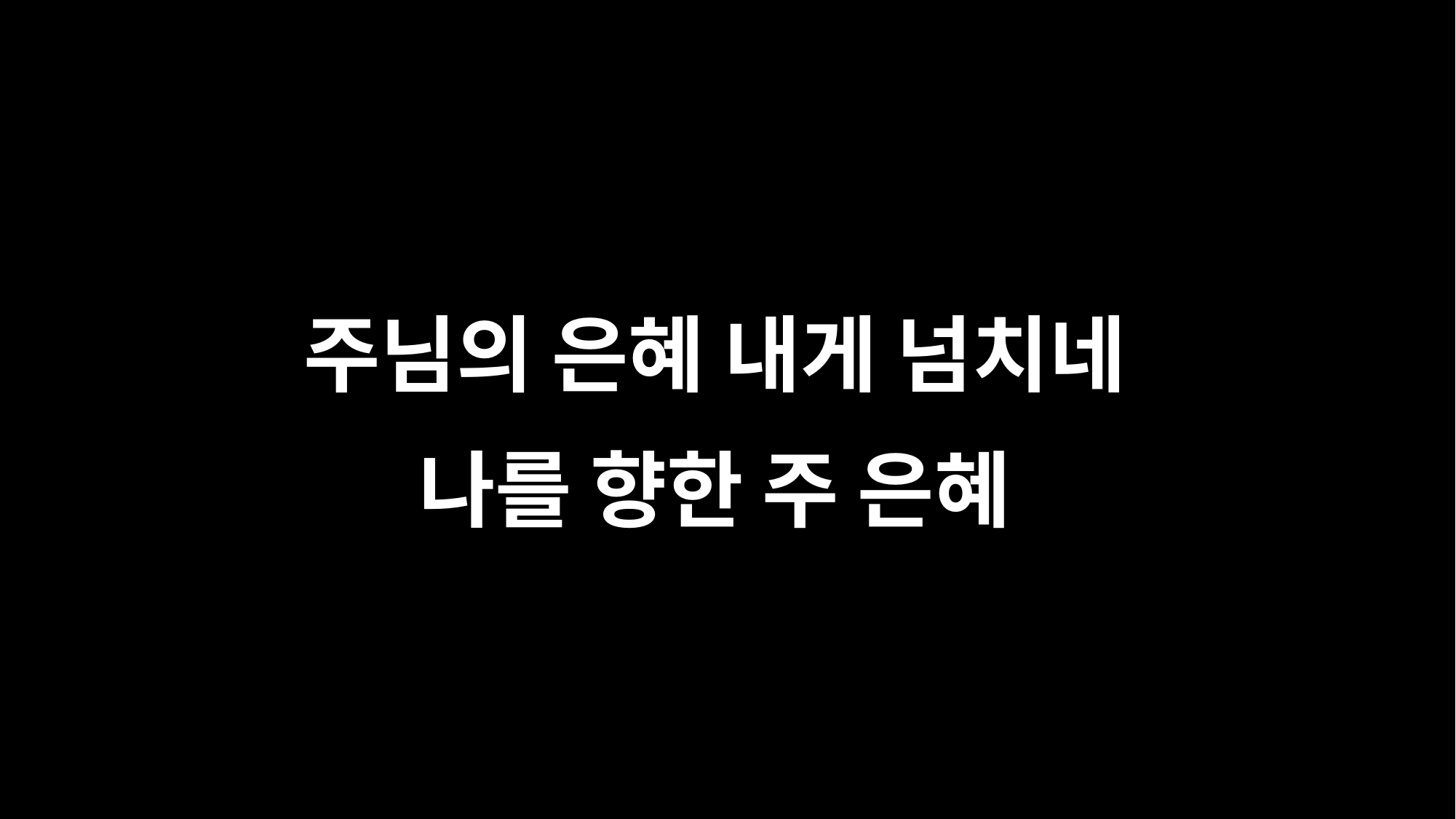

주님의 은혜 내게 넘치네
나를 향한 주 은혜